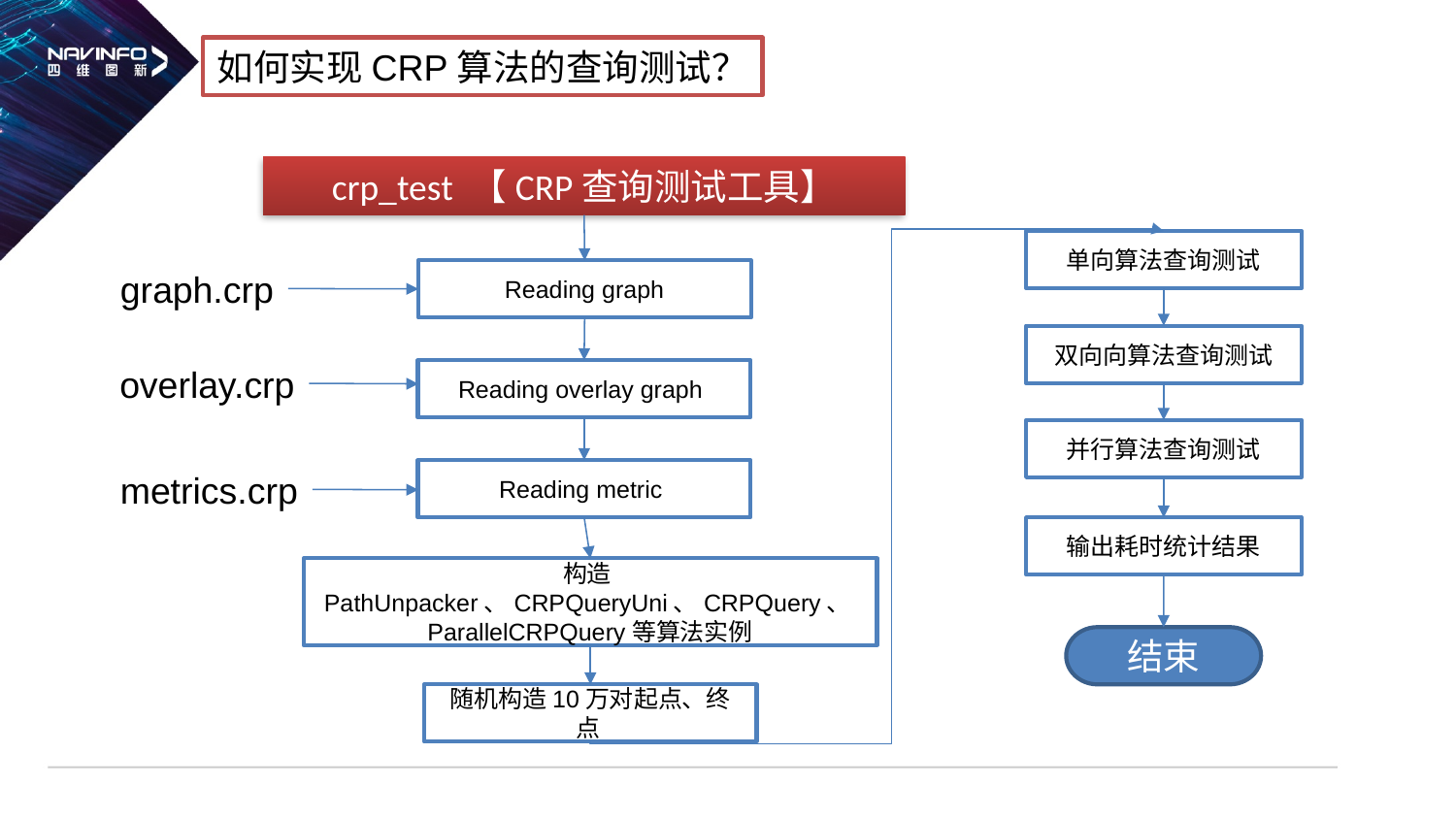

# Sprint1：处理流程
如何实现CRP算法的查询测试？
crp_test 【CRP查询测试工具】
单向算法查询测试
graph.crp
Reading graph
双向向算法查询测试
overlay.crp
Reading overlay graph
并行算法查询测试
Reading metric
metrics.crp
输出耗时统计结果
构造PathUnpacker、CRPQueryUni、CRPQuery、ParallelCRPQuery等算法实例
结束
随机构造10万对起点、终点